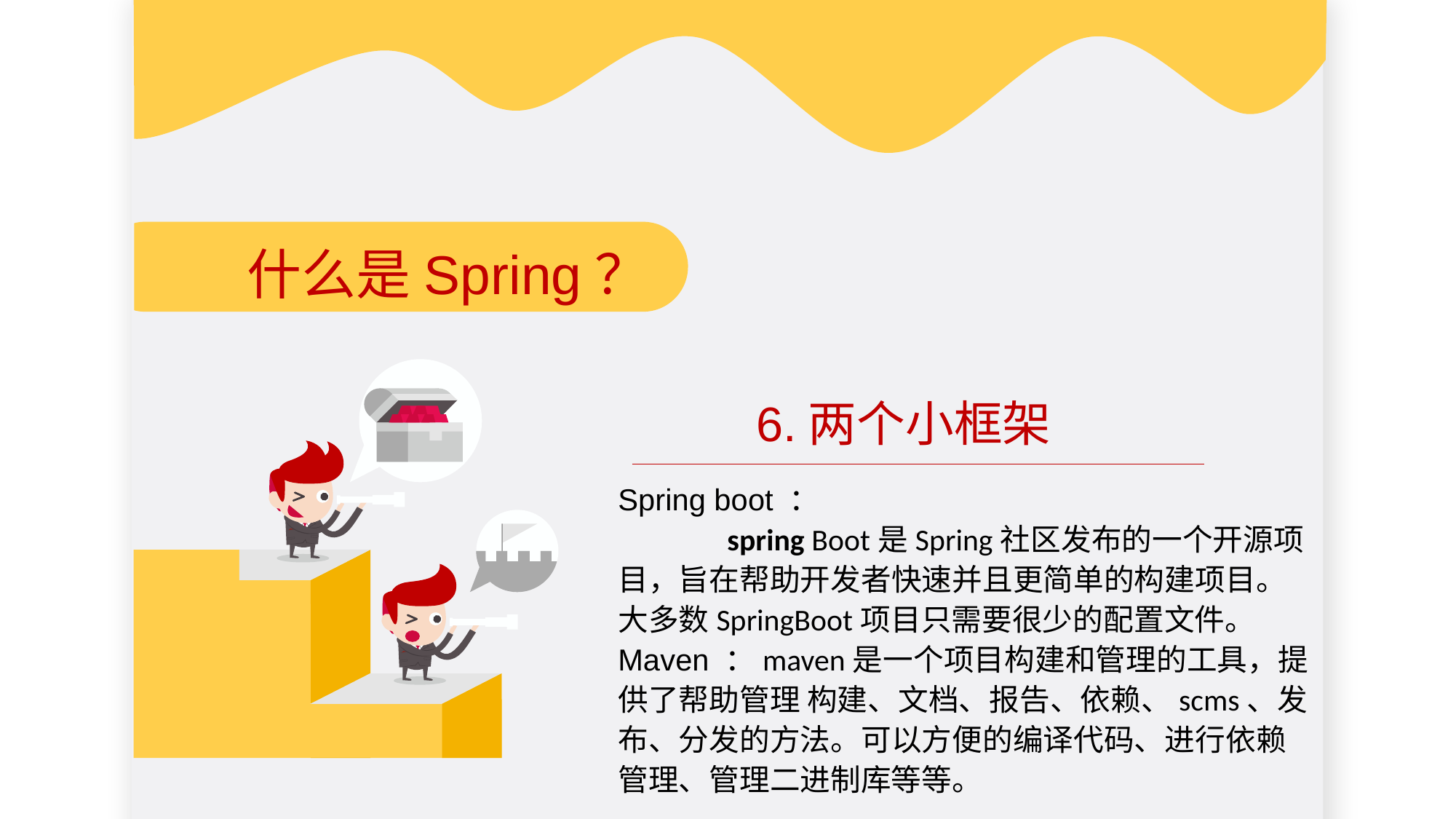

什么是Spring？

6.两个小框架
Spring boot ：
	spring Boot是Spring社区发布的一个开源项目，旨在帮助开发者快速并且更简单的构建项目。大多数SpringBoot项目只需要很少的配置文件。
Maven ：maven是一个项目构建和管理的工具，提供了帮助管理 构建、文档、报告、依赖、scms、发布、分发的方法。可以方便的编译代码、进行依赖管理、管理二进制库等等。